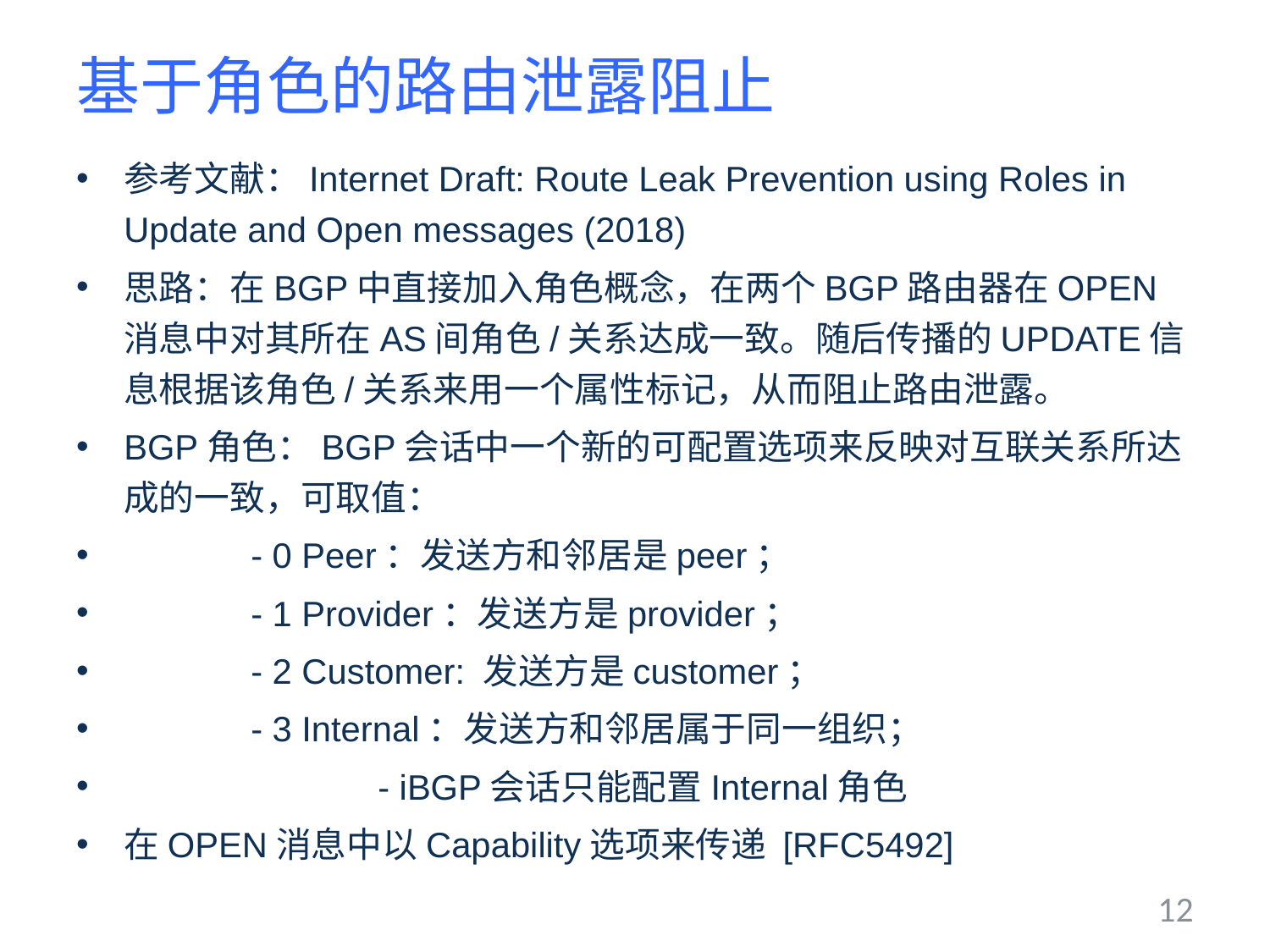

# 基于角色的路由泄露阻止
参考文献：Internet Draft: Route Leak Prevention using Roles in Update and Open messages (2018)
思路：在BGP中直接加入角色概念，在两个BGP路由器在OPEN消息中对其所在AS间角色/关系达成一致。随后传播的UPDATE信息根据该角色/关系来用一个属性标记，从而阻止路由泄露。
BGP角色：BGP会话中一个新的可配置选项来反映对互联关系所达成的一致，可取值：
	- 0 Peer：发送方和邻居是peer；
	- 1 Provider：发送方是provider；
	- 2 Customer: 发送方是customer；
	- 3 Internal：发送方和邻居属于同一组织；
		- iBGP会话只能配置Internal角色
在OPEN消息中以Capability选项来传递 [RFC5492]
12